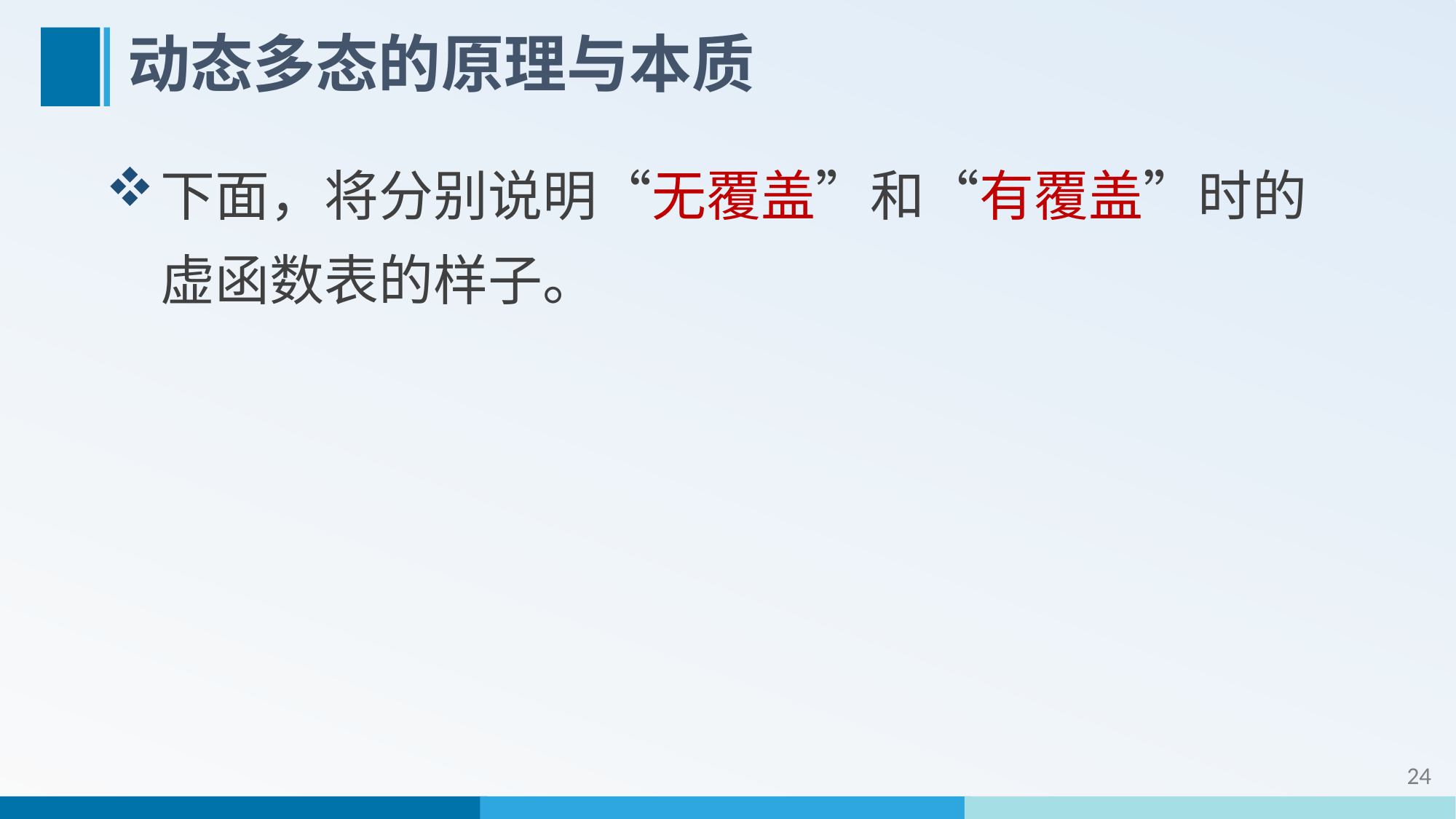

# 动态多态的原理与本质
下面，将分别说明“无覆盖”和“有覆盖”时的虚函数表的样子。